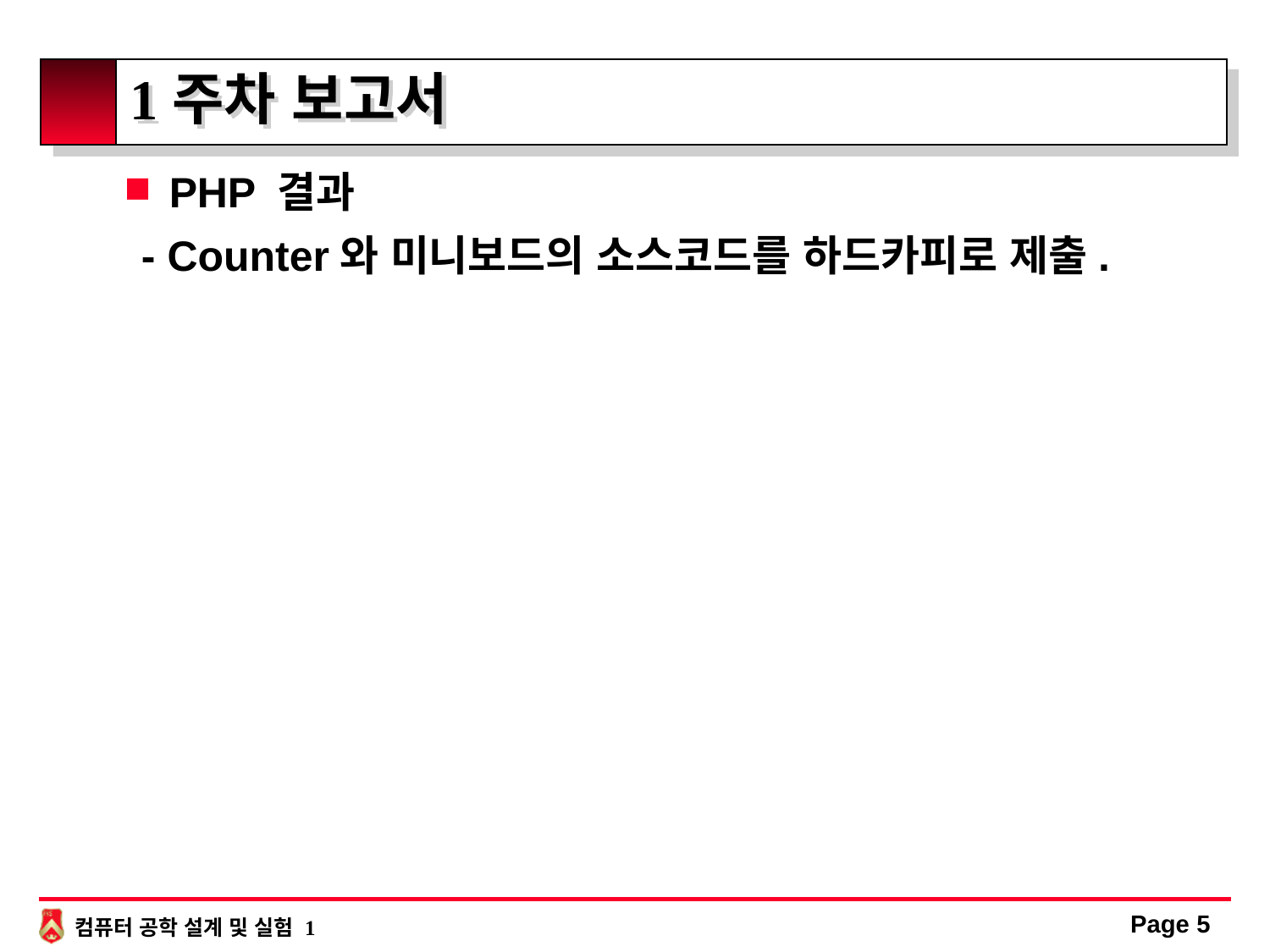

# 1주차 보고서
PHP 결과
 - Counter와 미니보드의 소스코드를 하드카피로 제출.
Page 5